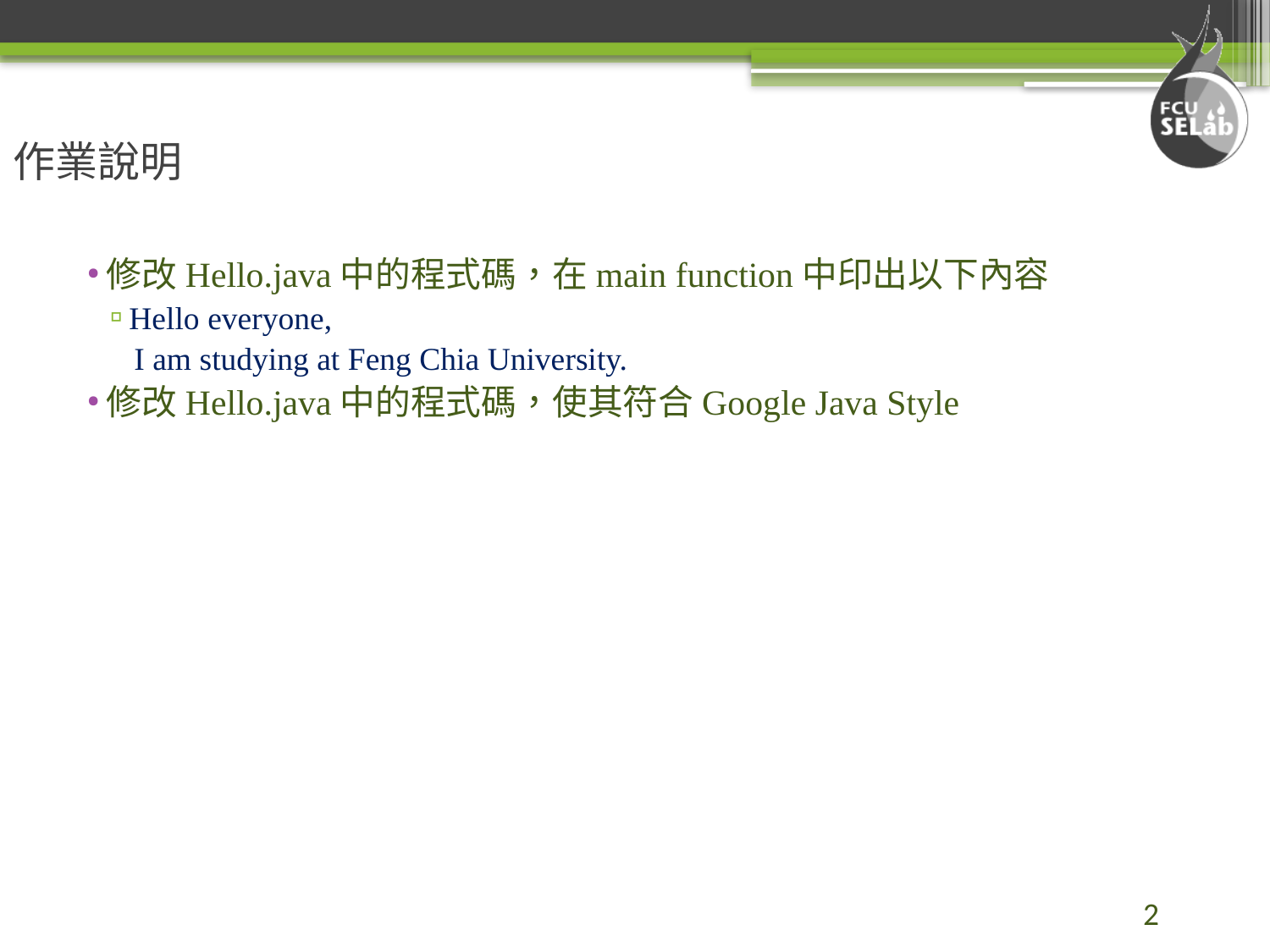

# 作業說明
修改Hello.java中的程式碼，在main function中印出以下內容
Hello everyone,
   I am studying at Feng Chia University.
修改Hello.java中的程式碼，使其符合Google Java Style
2